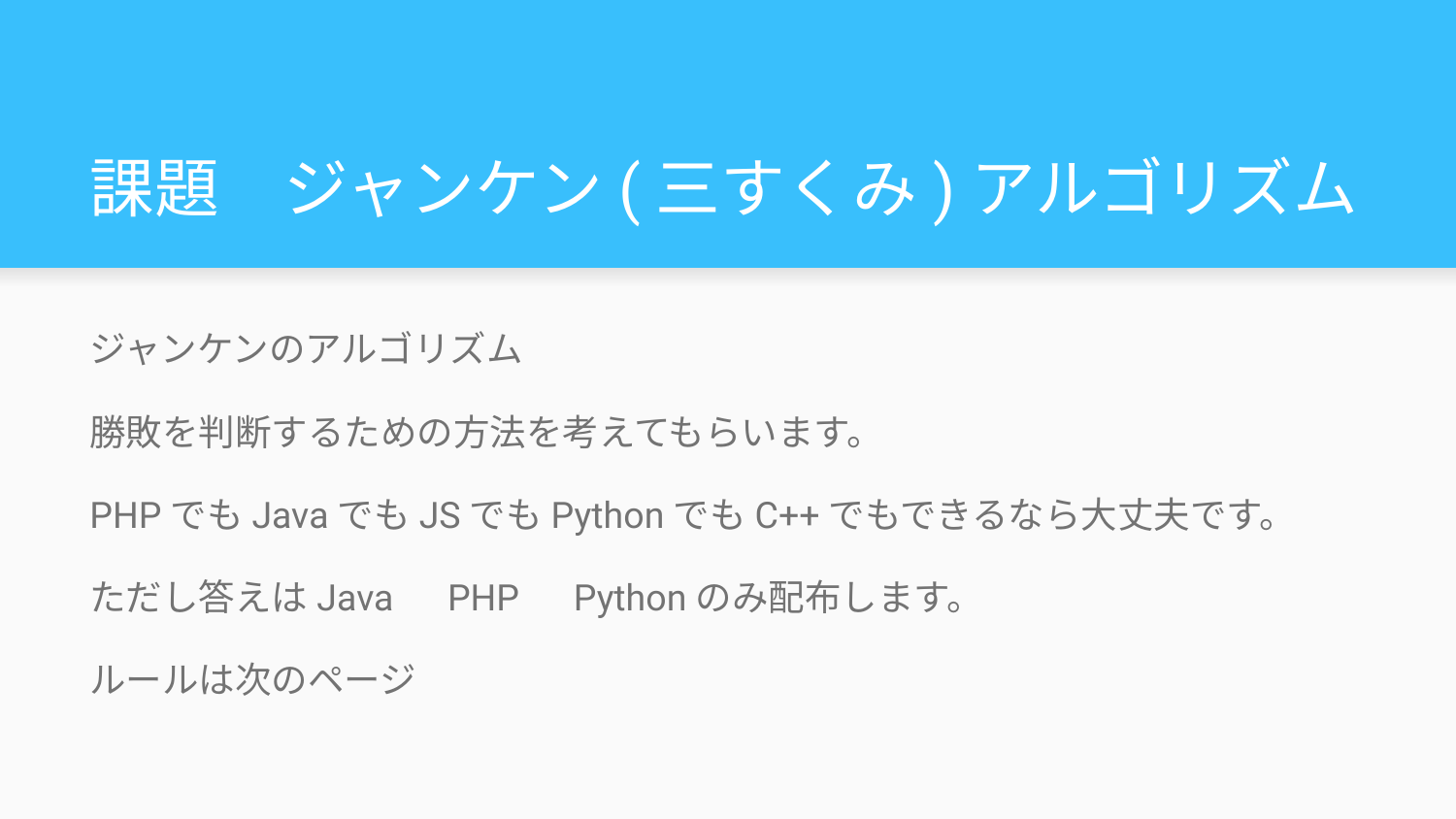

# 課題　ジャンケン(三すくみ)アルゴリズム
ジャンケンのアルゴリズム
勝敗を判断するための方法を考えてもらいます。
PHPでもJavaでもJSでもPythonでもC++でもできるなら大丈夫です。
ただし答えはJava　PHP　Pythonのみ配布します。
ルールは次のページ